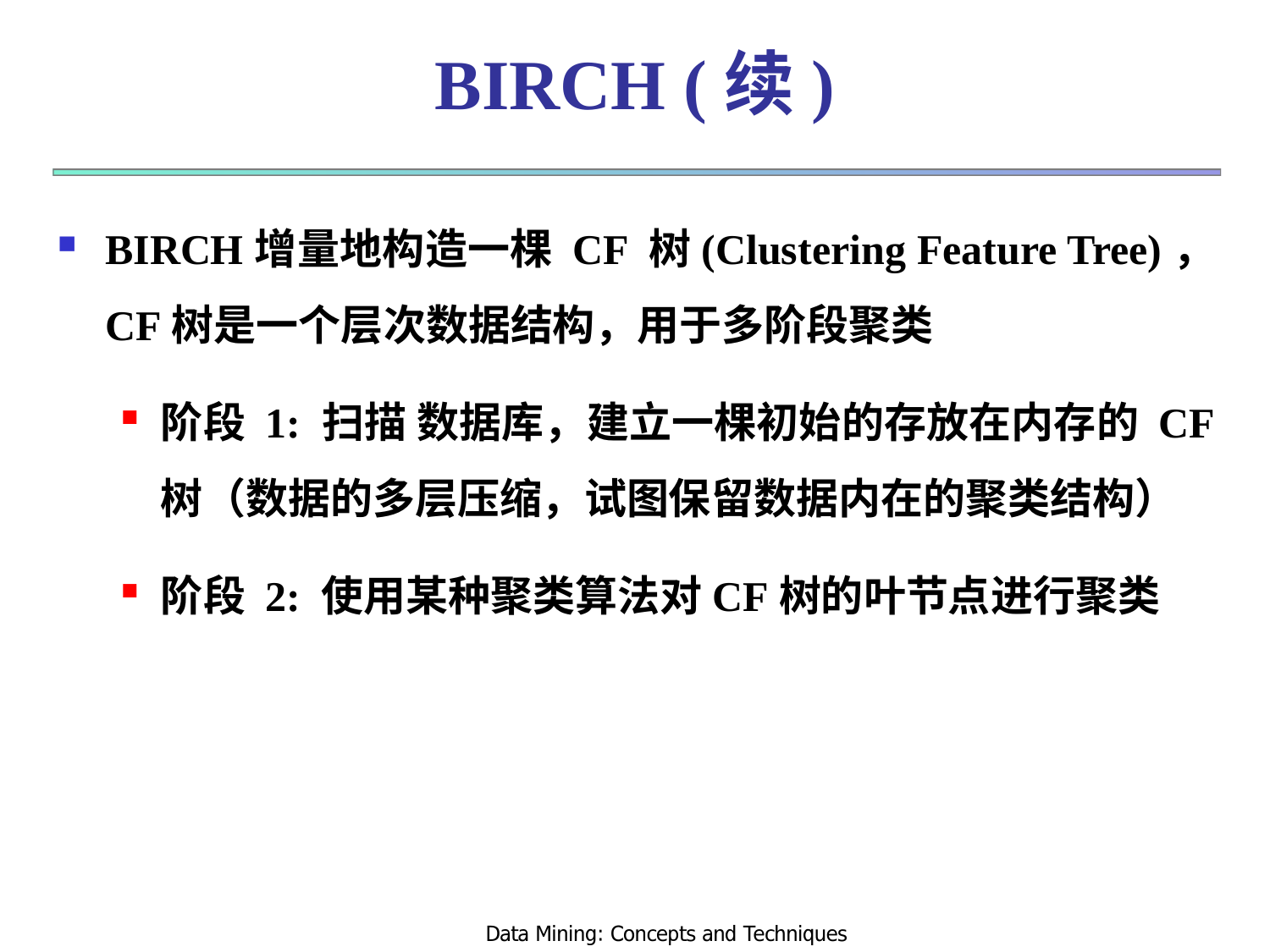

# BIRCH (续)
BIRCH增量地构造一棵 CF 树(Clustering Feature Tree)，CF树是一个层次数据结构，用于多阶段聚类
阶段 1: 扫描 数据库，建立一棵初始的存放在内存的 CF树（数据的多层压缩，试图保留数据内在的聚类结构）
阶段 2: 使用某种聚类算法对CF树的叶节点进行聚类
Data Mining: Concepts and Techniques
51